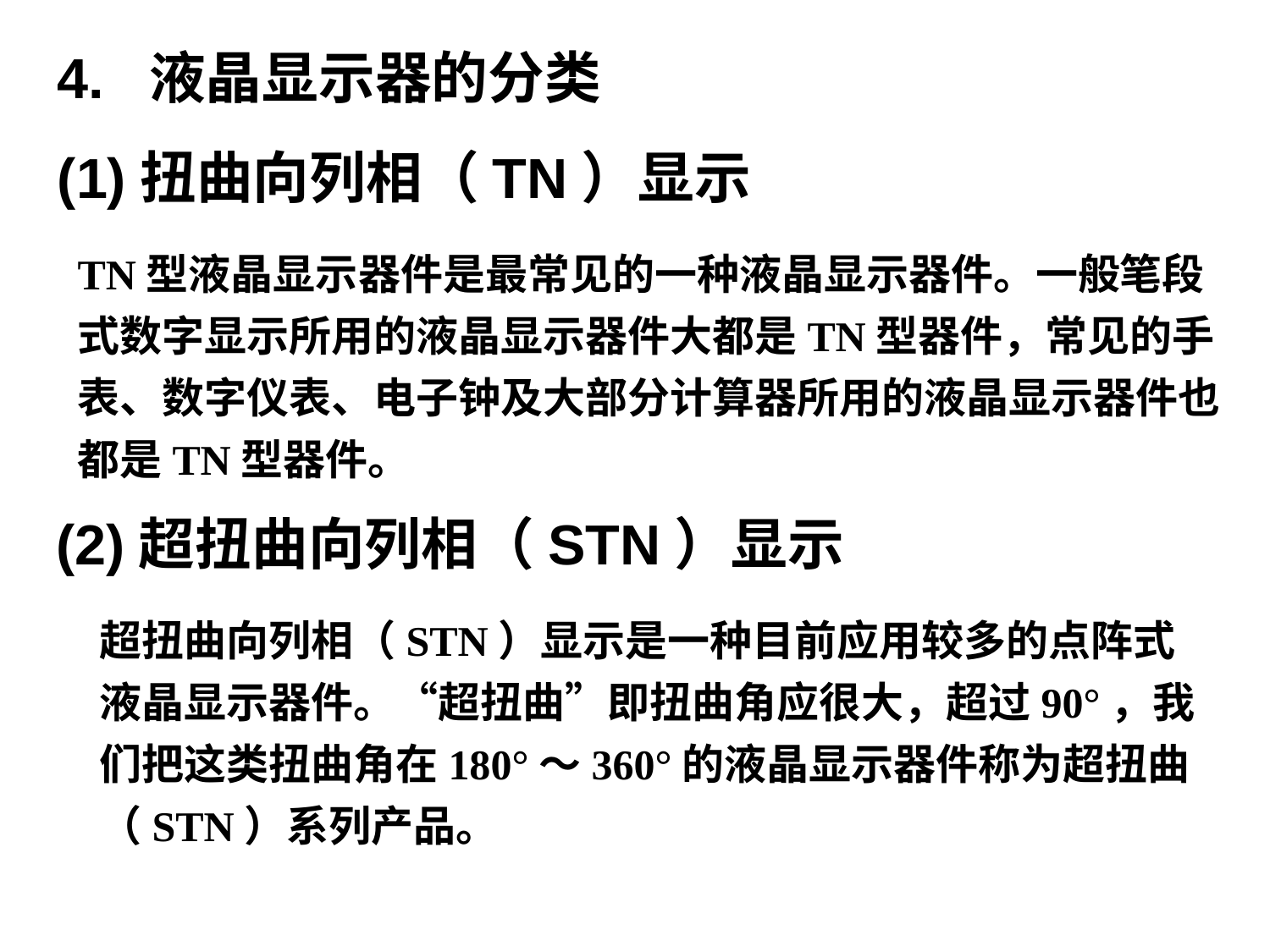

4.  液晶显示器的分类
(1)扭曲向列相（TN）显示

TN型液晶显示器件是最常见的一种液晶显示器件。一般笔段式数字显示所用的液晶显示器件大都是TN型器件，常见的手表、数字仪表、电子钟及大部分计算器所用的液晶显示器件也都是TN型器件。
(2)超扭曲向列相（STN）显示
超扭曲向列相（STN）显示是一种目前应用较多的点阵式液晶显示器件。“超扭曲”即扭曲角应很大，超过90°，我们把这类扭曲角在180°～360°的液晶显示器件称为超扭曲（STN）系列产品。
221